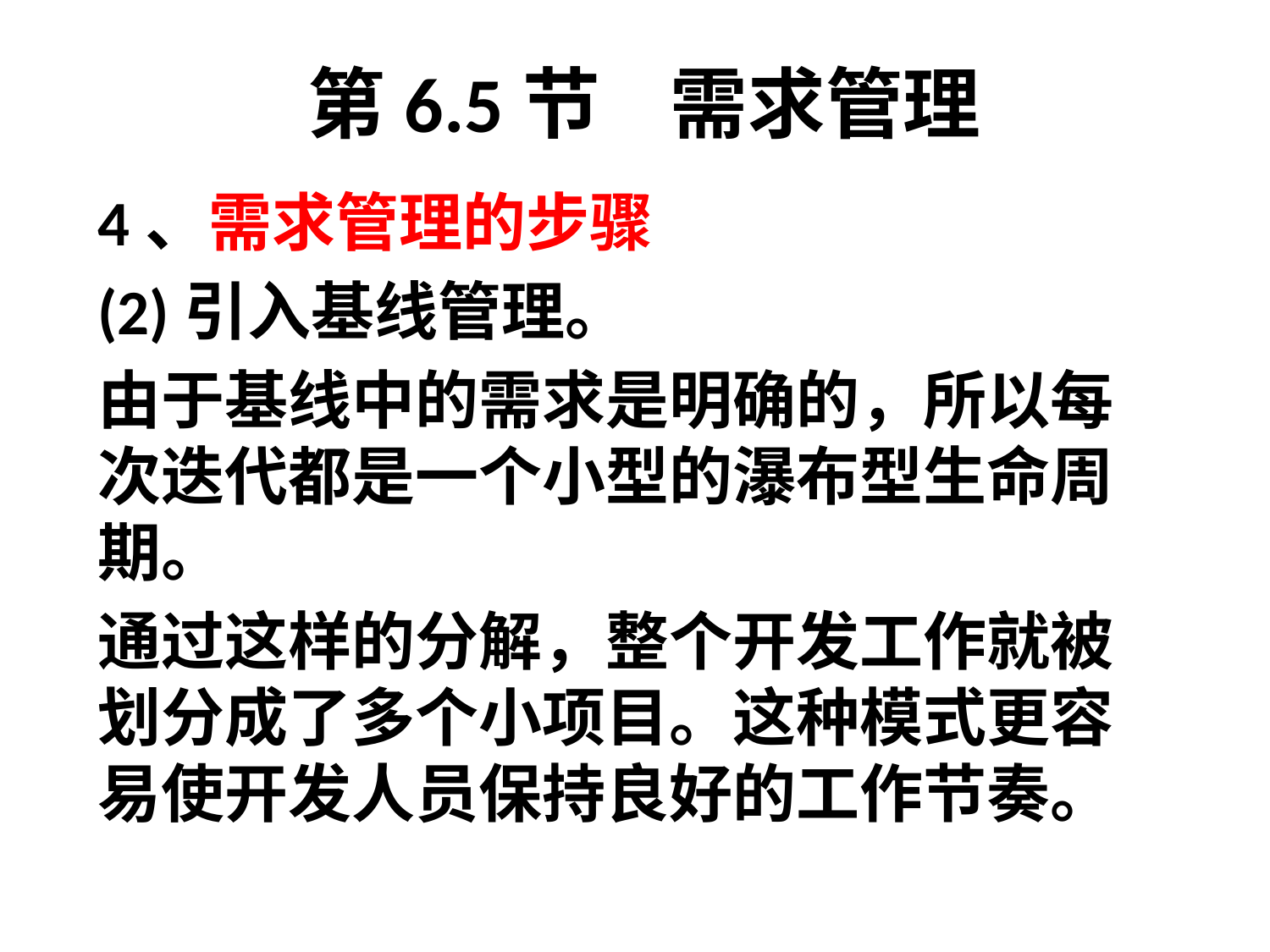

# 第6.5节    需求管理
4、需求管理的步骤
(2)引入基线管理。
由于基线中的需求是明确的，所以每次迭代都是一个小型的瀑布型生命周期。
通过这样的分解，整个开发工作就被划分成了多个小项目。这种模式更容易使开发人员保持良好的工作节奏。